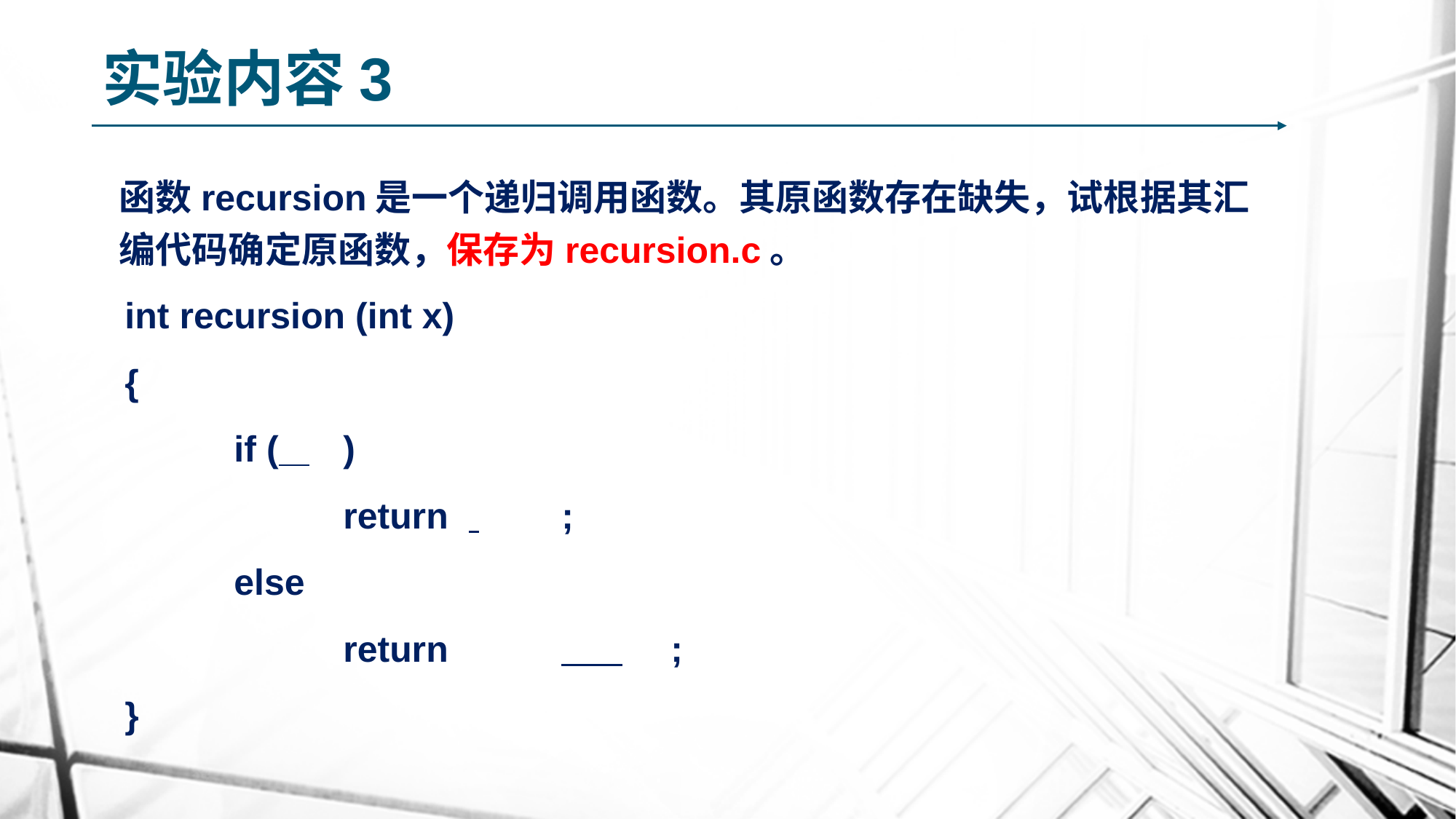

# 实验内容3
函数recursion是一个递归调用函数。其原函数存在缺失，试根据其汇编代码确定原函数，保存为recursion.c。
int recursion (int x)
{
	if (   	)
		return   	;
	else
		return 	      	;
}